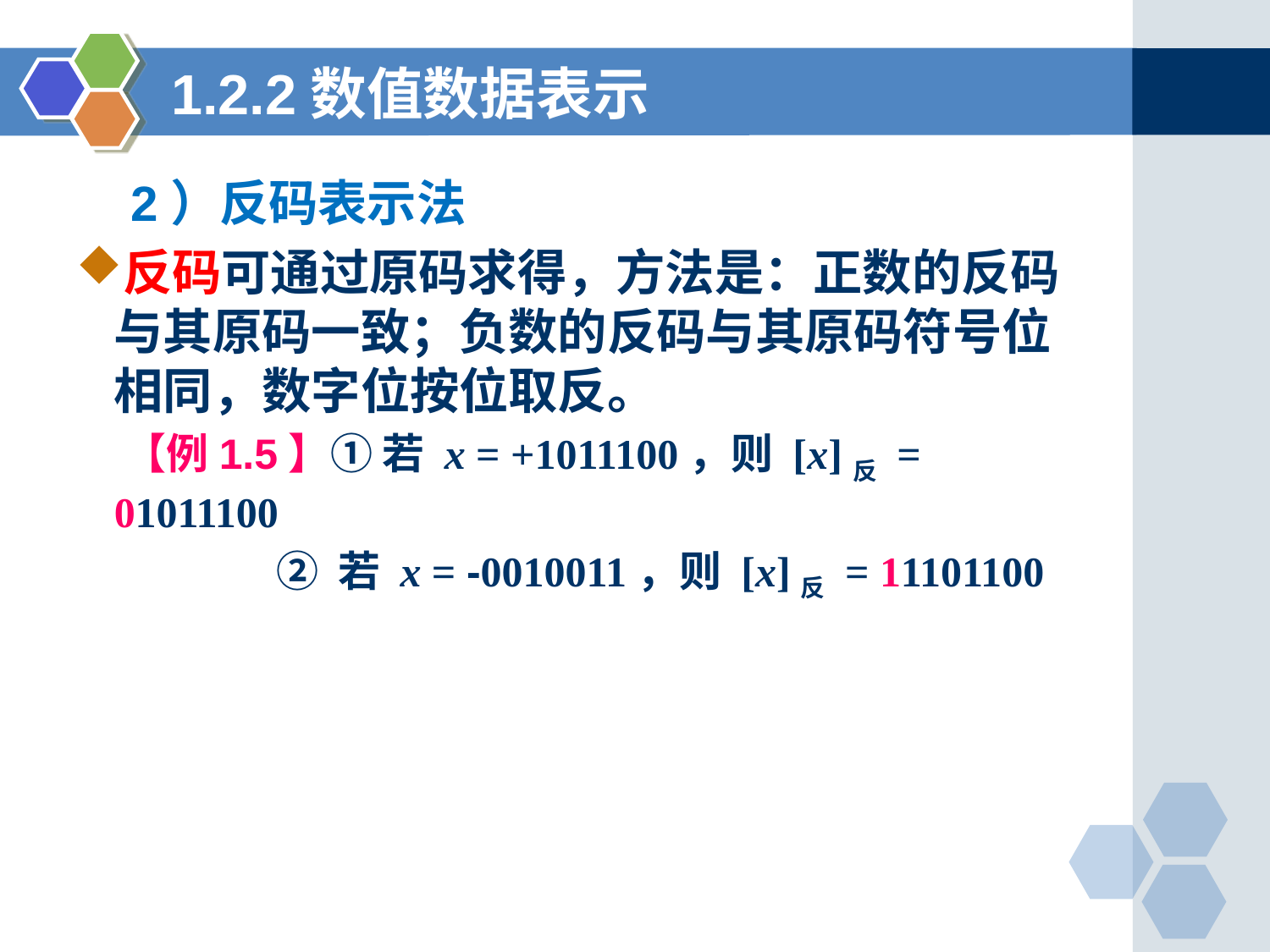

# 1.2.2数值数据表示
    2）反码表示法
反码可通过原码求得，方法是：正数的反码与其原码一致；负数的反码与其原码符号位相同，数字位按位取反。
    【例1.5】① 若 x = +1011100，则 [x]反 = 01011100
                     ② 若 x = -0010011，则 [x]反 = 11101100